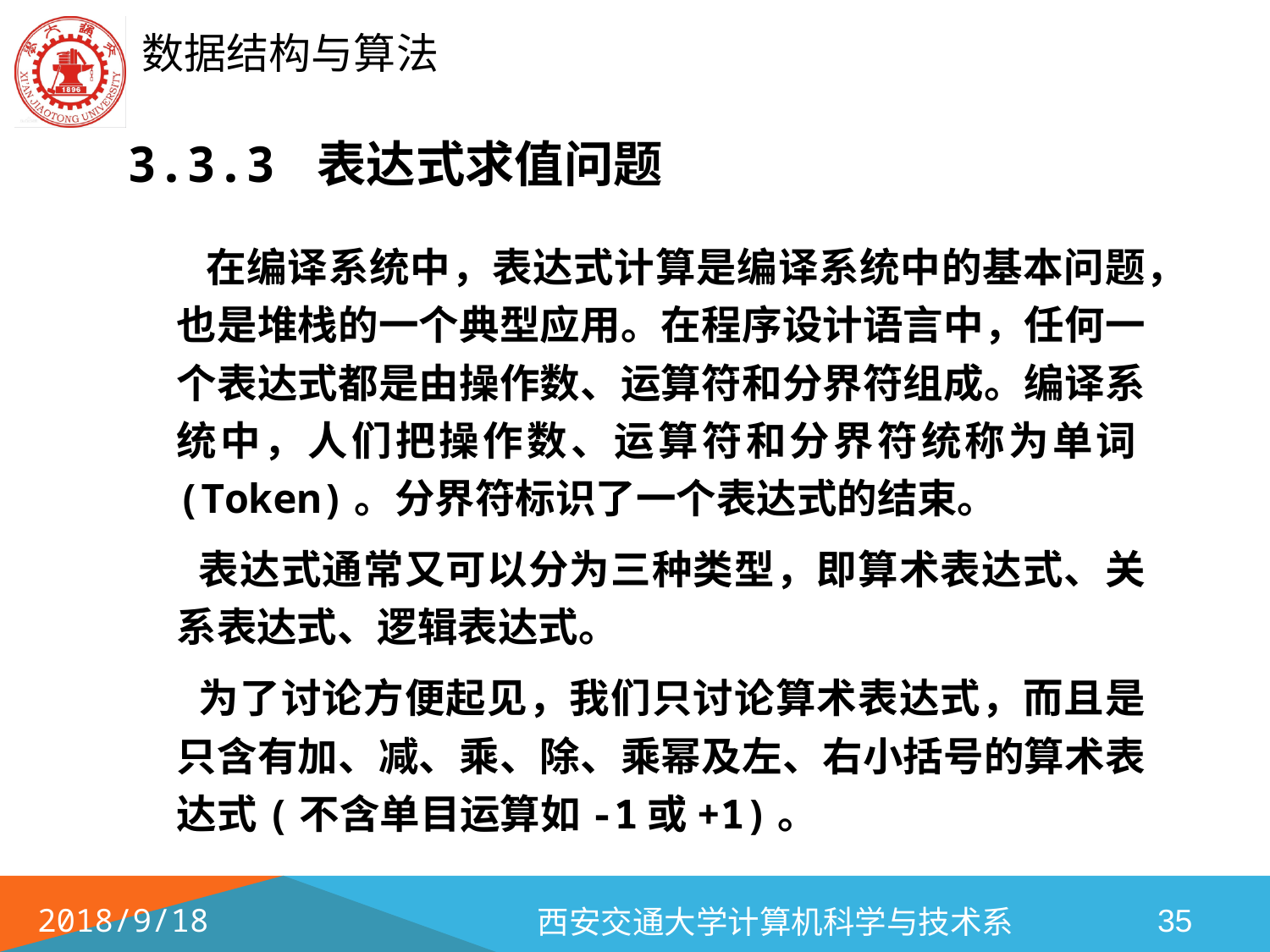

# 3.3.3 表达式求值问题
       在编译系统中，表达式计算是编译系统中的基本问题，也是堆栈的一个典型应用。在程序设计语言中，任何一个表达式都是由操作数、运算符和分界符组成。编译系统中，人们把操作数、运算符和分界符统称为单词(Token)。分界符标识了一个表达式的结束。
      表达式通常又可以分为三种类型，即算术表达式、关系表达式、逻辑表达式。
      为了讨论方便起见，我们只讨论算术表达式，而且是只含有加、减、乘、除、乘幂及左、右小括号的算术表达式(不含单目运算如-1或+1)。